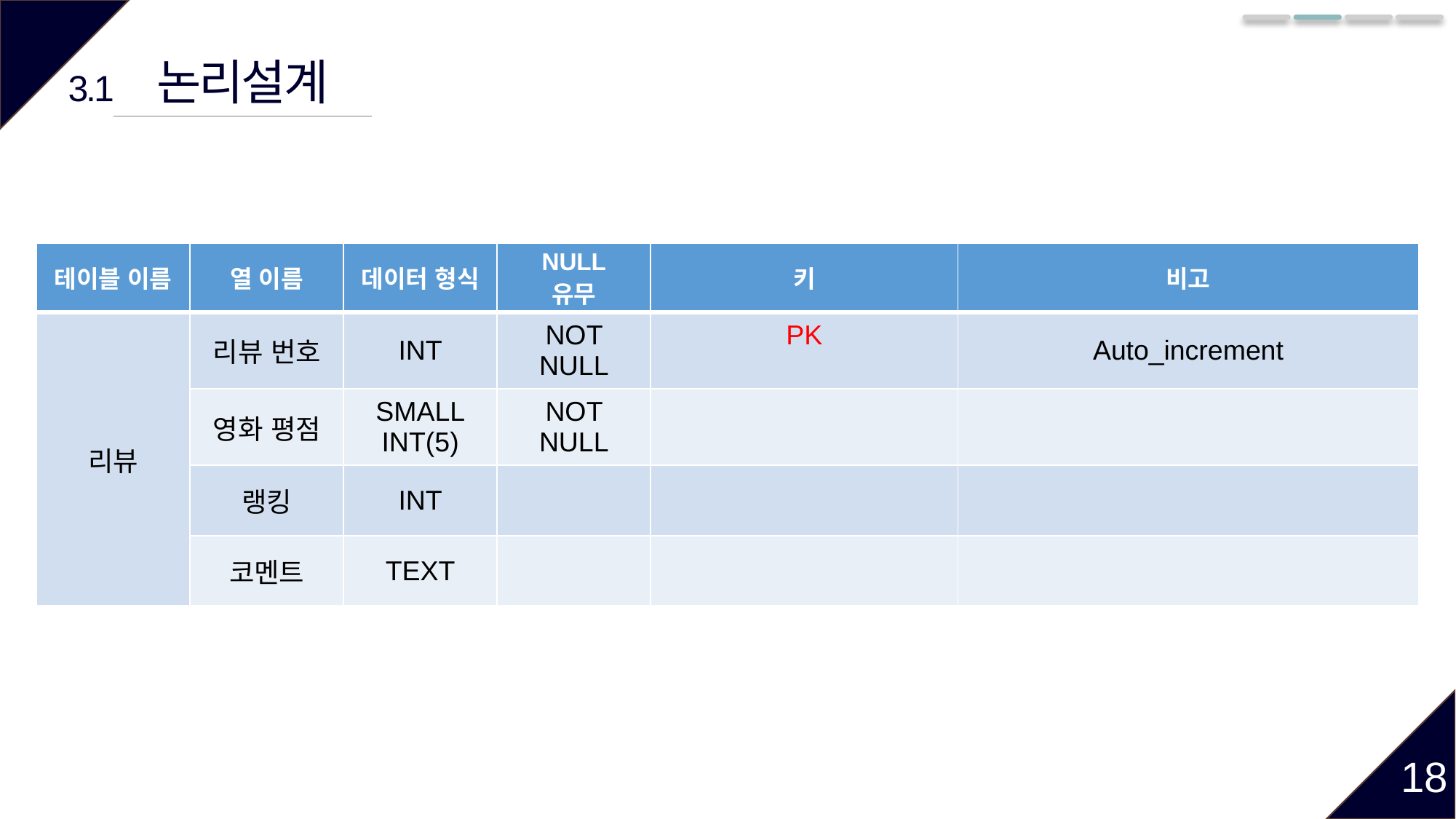

논리설계
3.1
| 테이블 이름 | 열 이름 | 데이터 형식 | NULL 유무 | 키 | 비고 |
| --- | --- | --- | --- | --- | --- |
| 리뷰 | 리뷰 번호 | INT | NOT NULL | PK | Auto\_increment |
|  | 영화 평점 | SMALL INT(5) | NOT NULL |  |  |
|  | 랭킹 | INT |  |  |  |
|  | 코멘트 | TEXT |  |  |  |
18